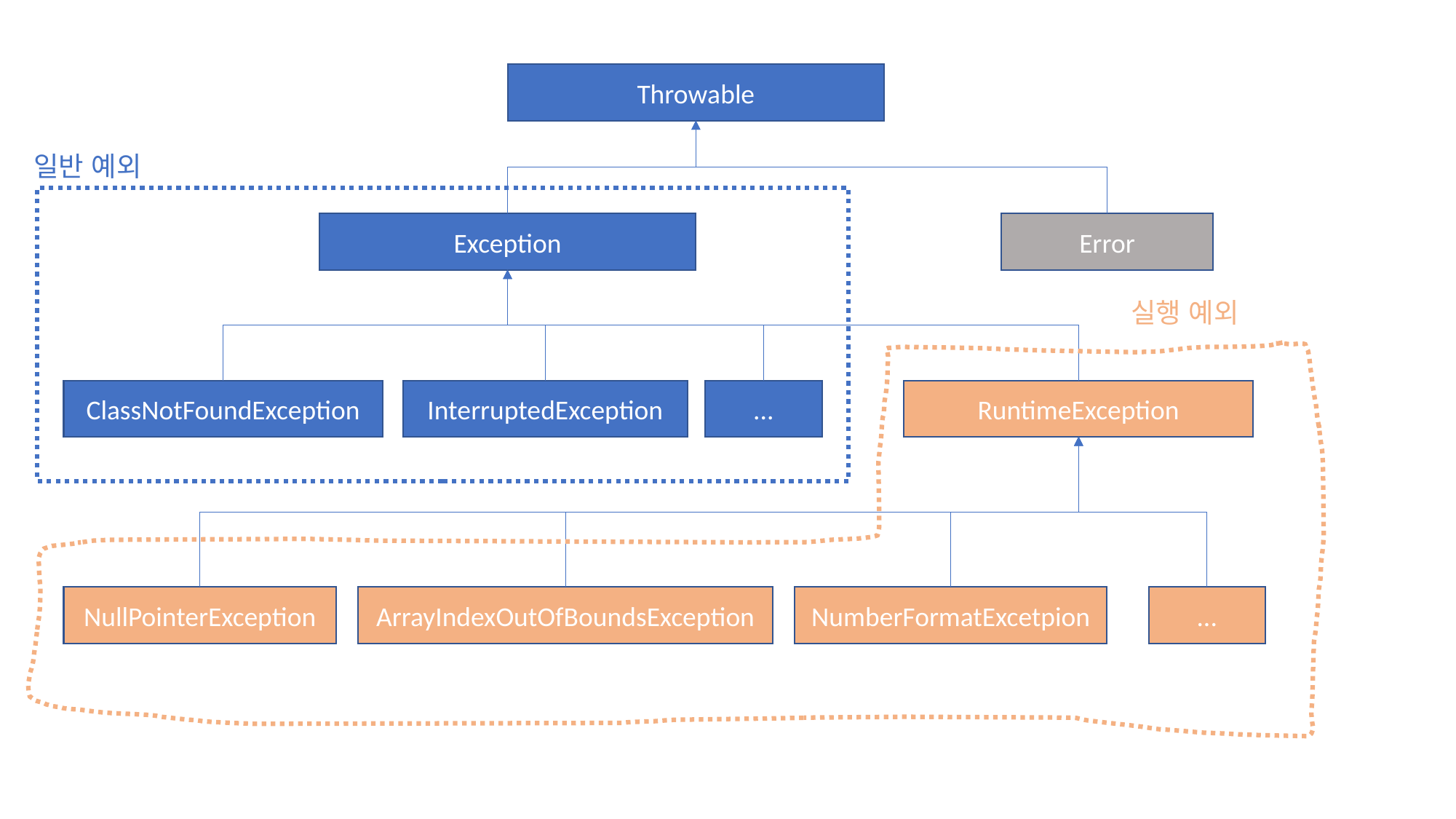

Throwable
일반 예외

Exception
Error
실행 예외

ClassNotFoundException
InterruptedException
...
RuntimeException
NullPointerException
ArrayIndexOutOfBoundsException
NumberFormatExcetpion
...